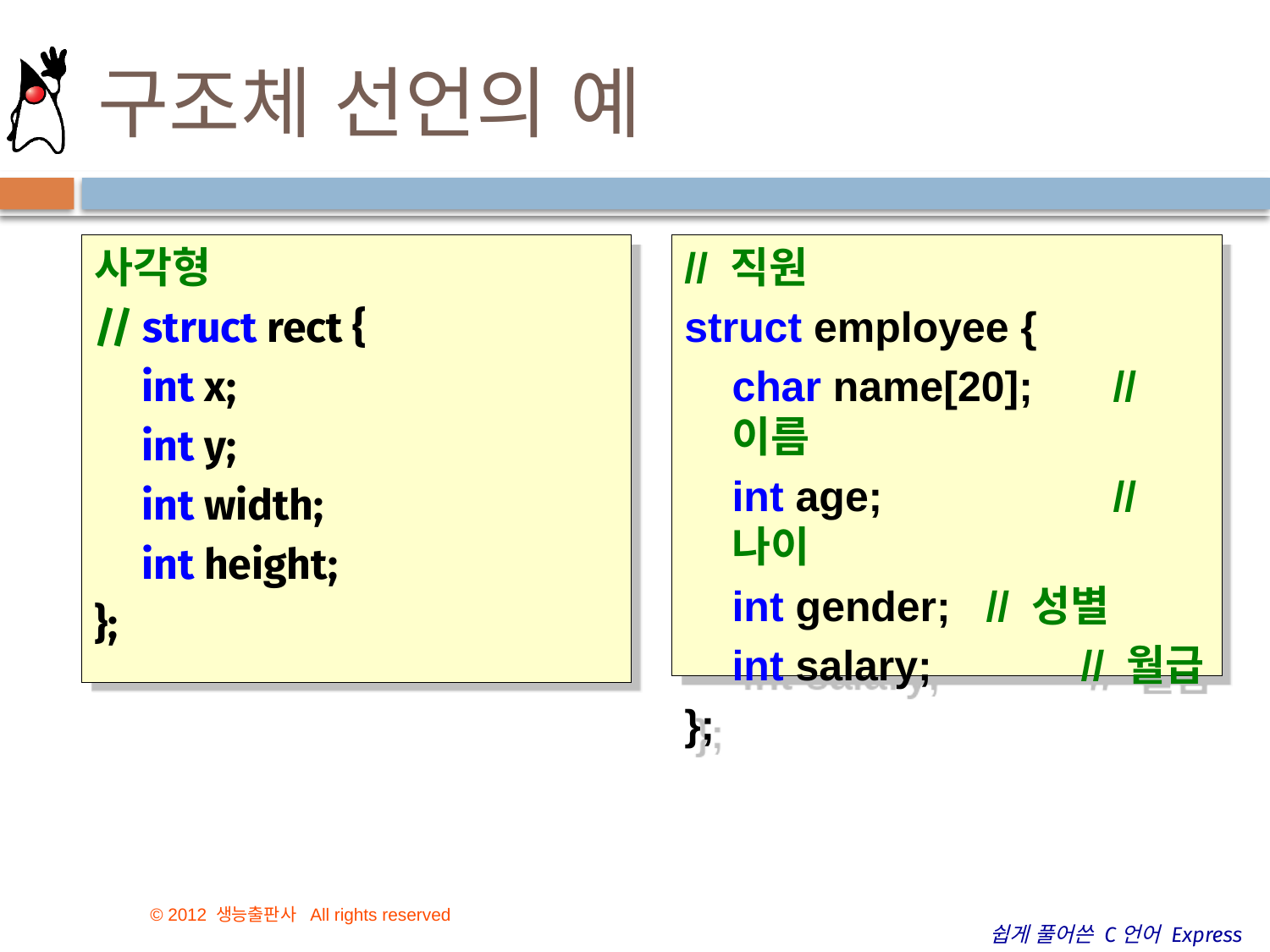

# 구조체 선언의 예
사각형
// struct rect {
	int x;
	int y;
	int width;
	int height;
};
// 직원
struct employee {
	char name[20];	// 이름
	int age;		// 나이
	int gender;	// 성별
	int salary;	        // 월급
};